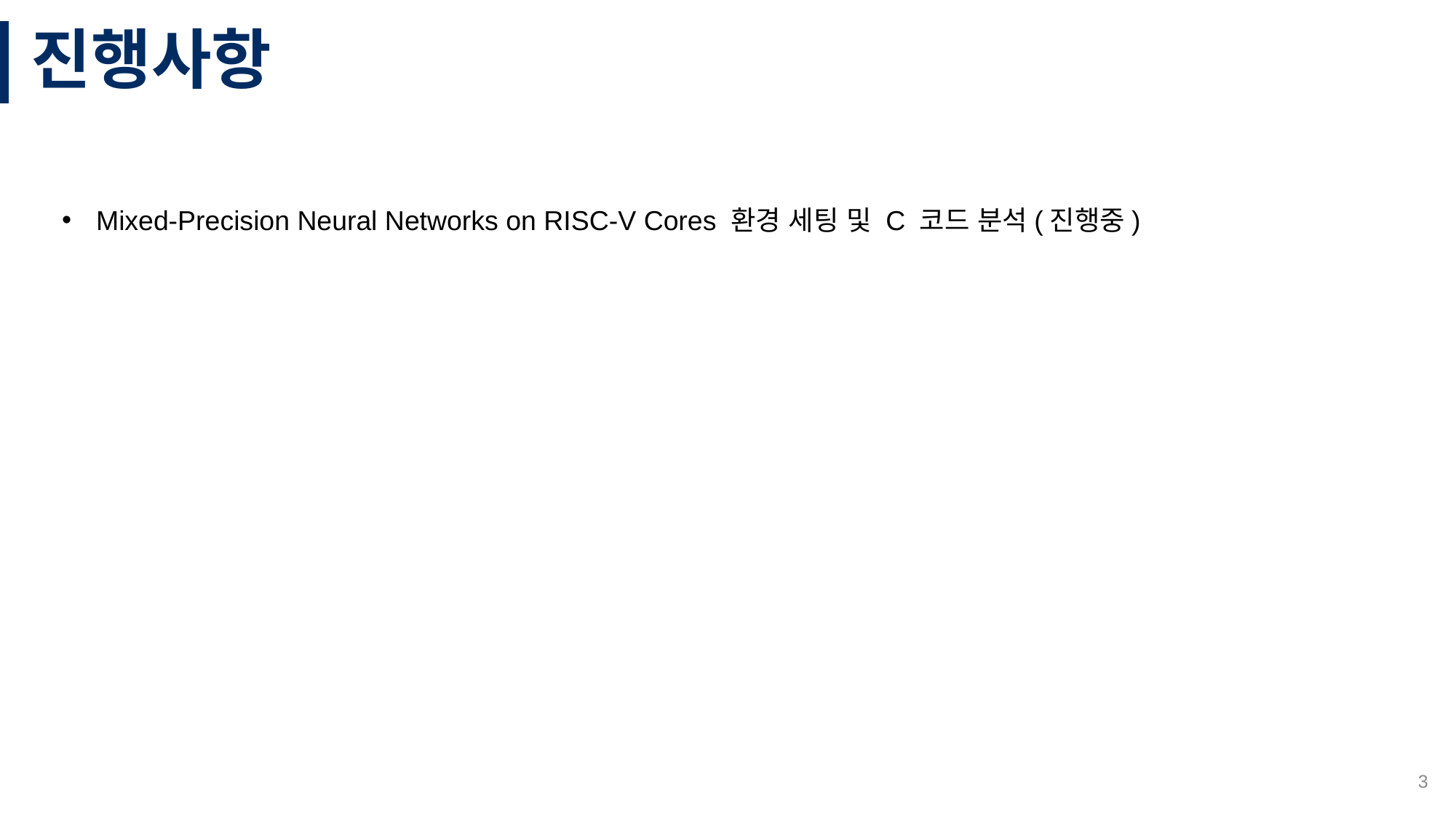

# 진행사항
Mixed-Precision Neural Networks on RISC-V Cores 환경 세팅 및 C 코드 분석(진행중)
3